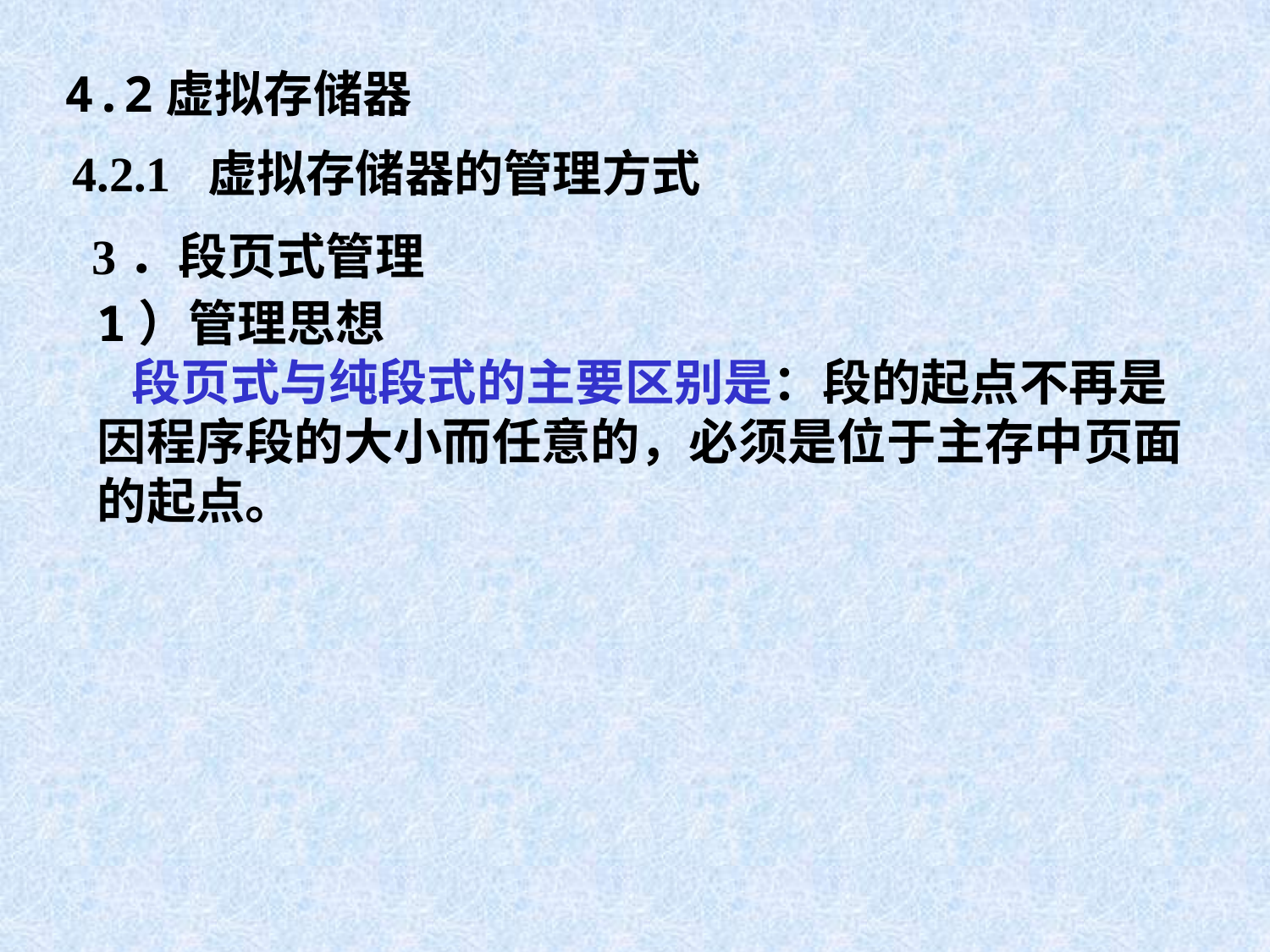

4.2虚拟存储器
4.2.1  虚拟存储器的管理方式
3．段页式管理
1）管理思想
  段页式与纯段式的主要区别是：段的起点不再是因程序段的大小而任意的，必须是位于主存中页面的起点。